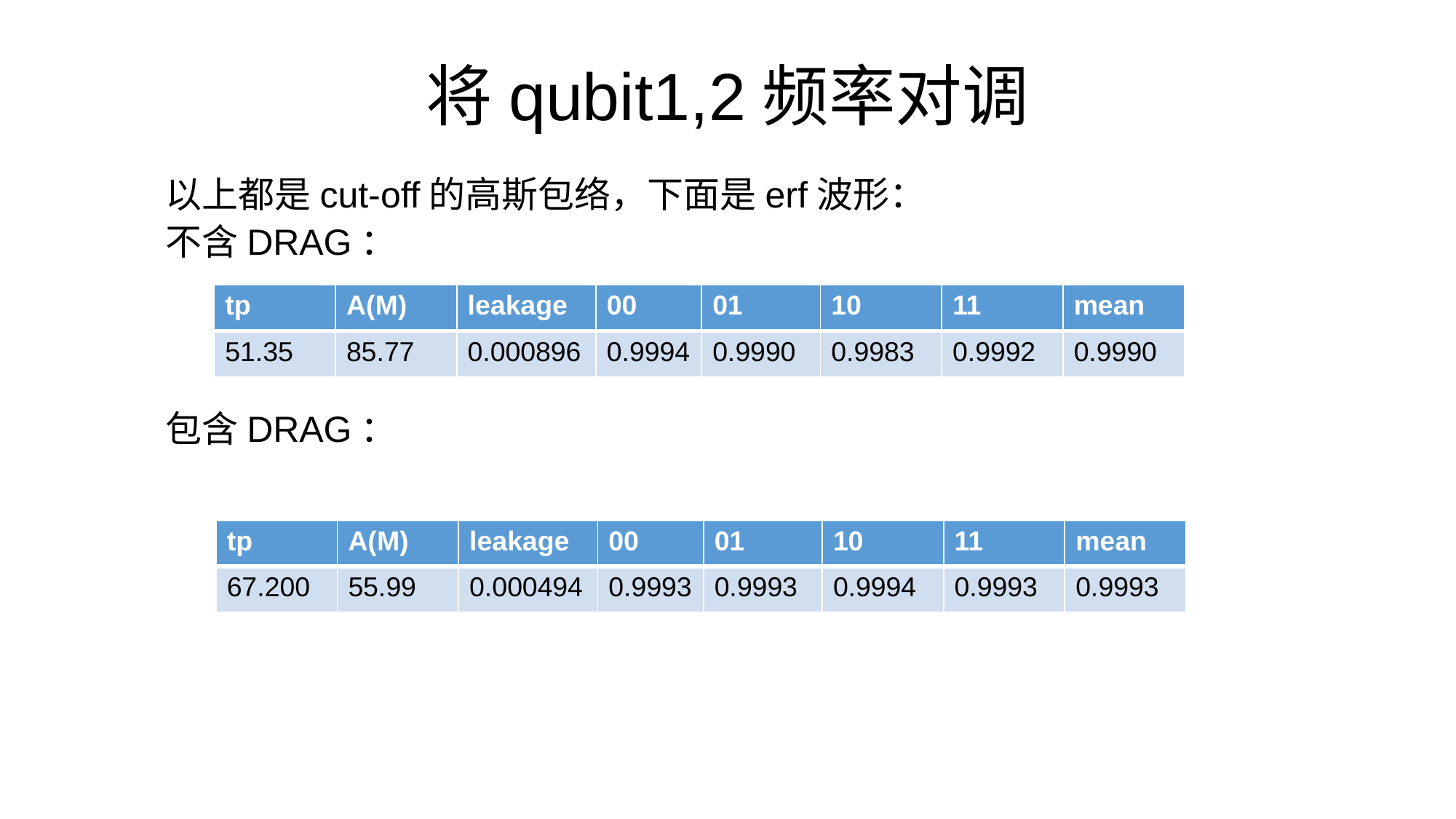

# 将qubit1,2频率对调
以上都是cut-off的高斯包络，下面是erf波形：
不含DRAG：

包含DRAG：
| tp | A(M) | leakage | 00 | 01 | 10 | 11 | mean |
| --- | --- | --- | --- | --- | --- | --- | --- |
| 51.35 | 85.77 | 0.000896 | 0.9994 | 0.9990 | 0.9983 | 0.9992 | 0.9990 |
| tp | A(M) | leakage | 00 | 01 | 10 | 11 | mean |
| --- | --- | --- | --- | --- | --- | --- | --- |
| 67.200 | 55.99 | 0.000494 | 0.9993 | 0.9993 | 0.9994 | 0.9993 | 0.9993 |